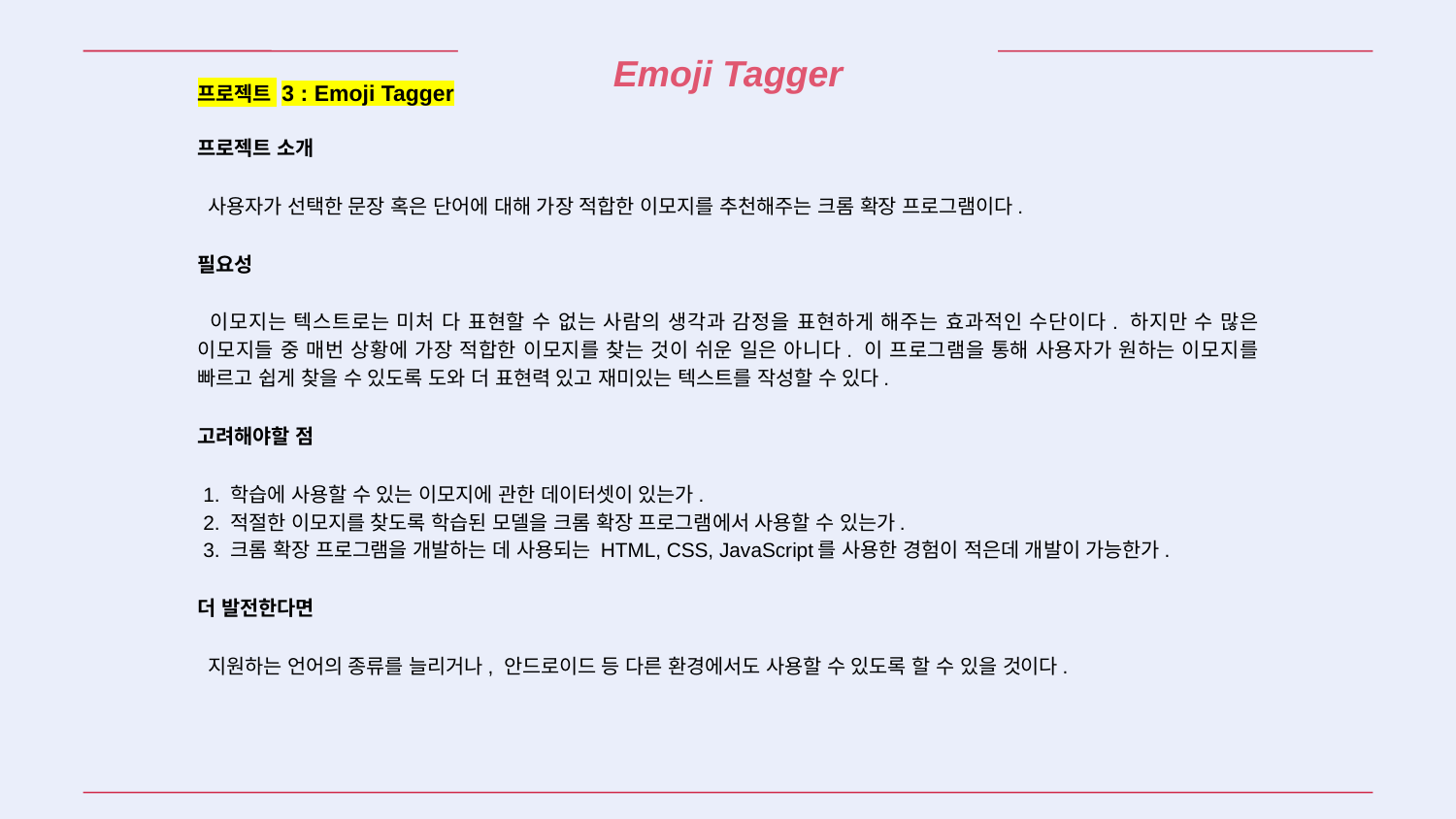

Emoji Tagger

프로젝트 3 : Emoji Tagger
프로젝트 소개
 사용자가 선택한 문장 혹은 단어에 대해 가장 적합한 이모지를 추천해주는 크롬 확장 프로그램이다.
필요성
 이모지는 텍스트로는 미처 다 표현할 수 없는 사람의 생각과 감정을 표현하게 해주는 효과적인 수단이다. 하지만 수 많은 이모지들 중 매번 상황에 가장 적합한 이모지를 찾는 것이 쉬운 일은 아니다. 이 프로그램을 통해 사용자가 원하는 이모지를 빠르고 쉽게 찾을 수 있도록 도와 더 표현력 있고 재미있는 텍스트를 작성할 수 있다.
고려해야할 점
 1. 학습에 사용할 수 있는 이모지에 관한 데이터셋이 있는가.
 2. 적절한 이모지를 찾도록 학습된 모델을 크롬 확장 프로그램에서 사용할 수 있는가.
 3. 크롬 확장 프로그램을 개발하는 데 사용되는 HTML, CSS, JavaScript를 사용한 경험이 적은데 개발이 가능한가.
더 발전한다면
 지원하는 언어의 종류를 늘리거나, 안드로이드 등 다른 환경에서도 사용할 수 있도록 할 수 있을 것이다.